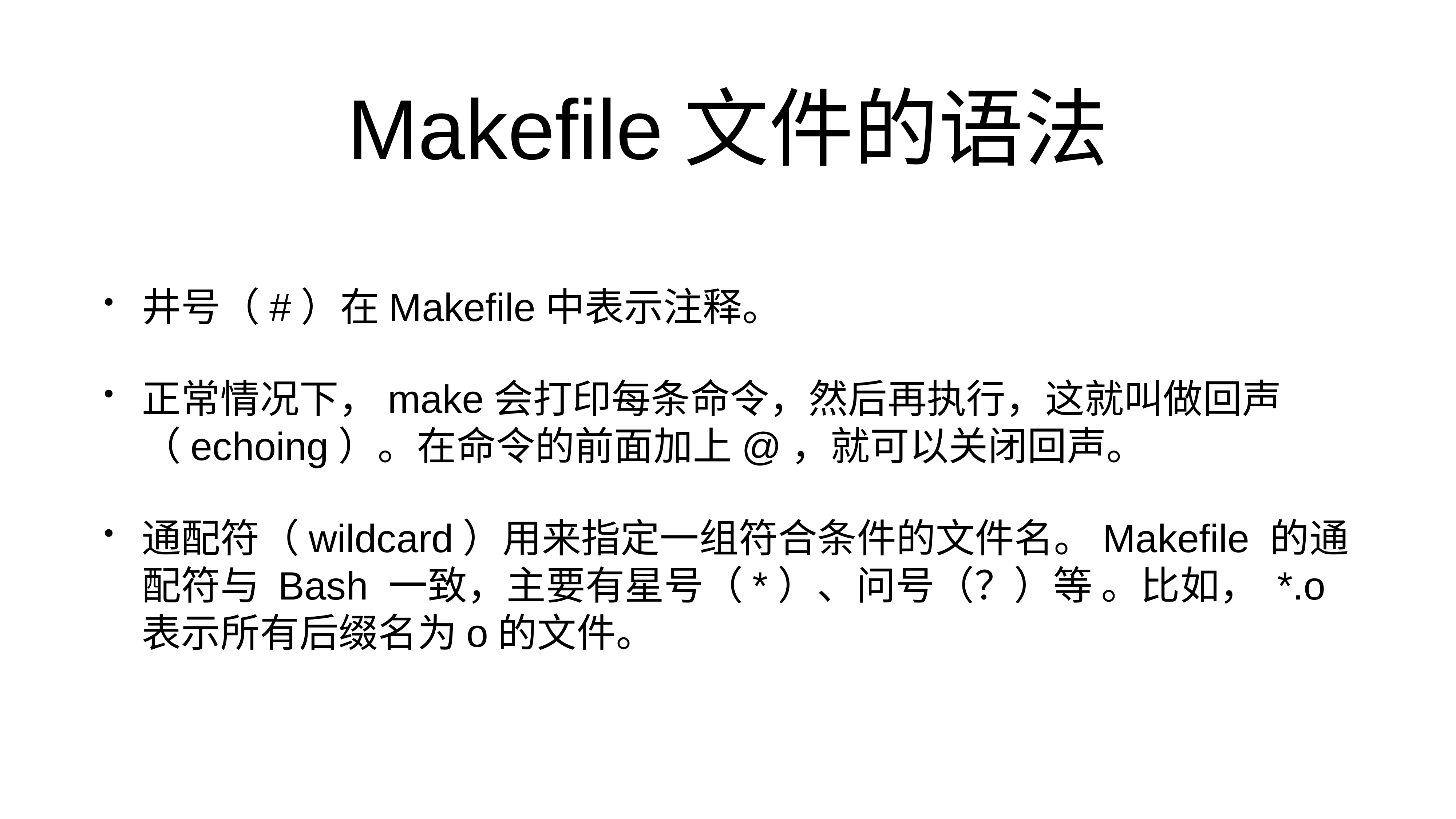

# Makefile文件的语法
井号（#）在Makefile中表示注释。
正常情况下，make会打印每条命令，然后再执行，这就叫做回声（echoing）。在命令的前面加上@，就可以关闭回声。
通配符（wildcard）用来指定一组符合条件的文件名。Makefile 的通配符与 Bash 一致，主要有星号（*）、问号（？）等 。比如， *.o 表示所有后缀名为o的文件。